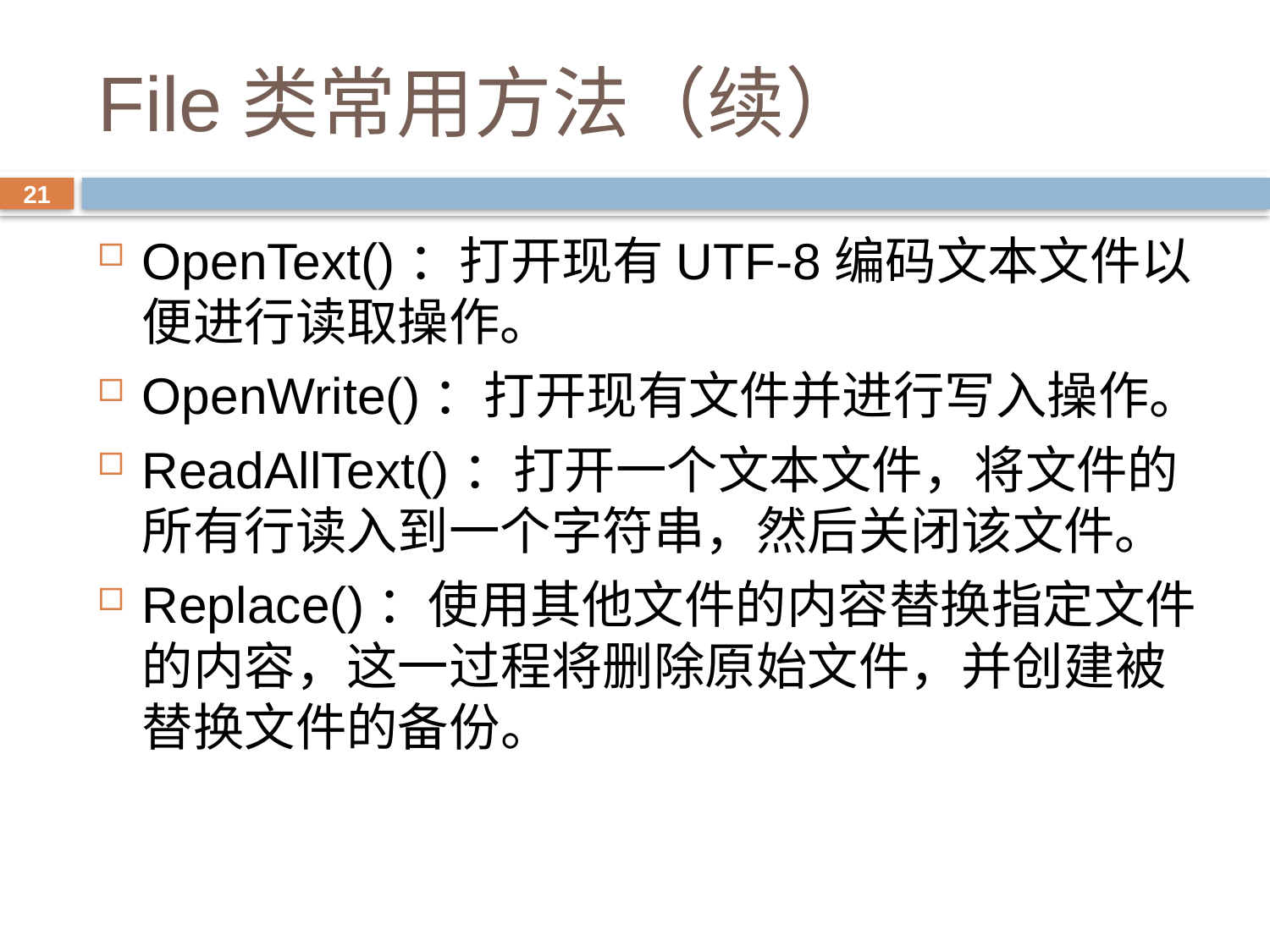

# File类常用方法（续）
21
OpenText()：打开现有UTF-8编码文本文件以便进行读取操作。
OpenWrite()：打开现有文件并进行写入操作。
ReadAllText()：打开一个文本文件，将文件的所有行读入到一个字符串，然后关闭该文件。
Replace()：使用其他文件的内容替换指定文件的内容，这一过程将删除原始文件，并创建被替换文件的备份。